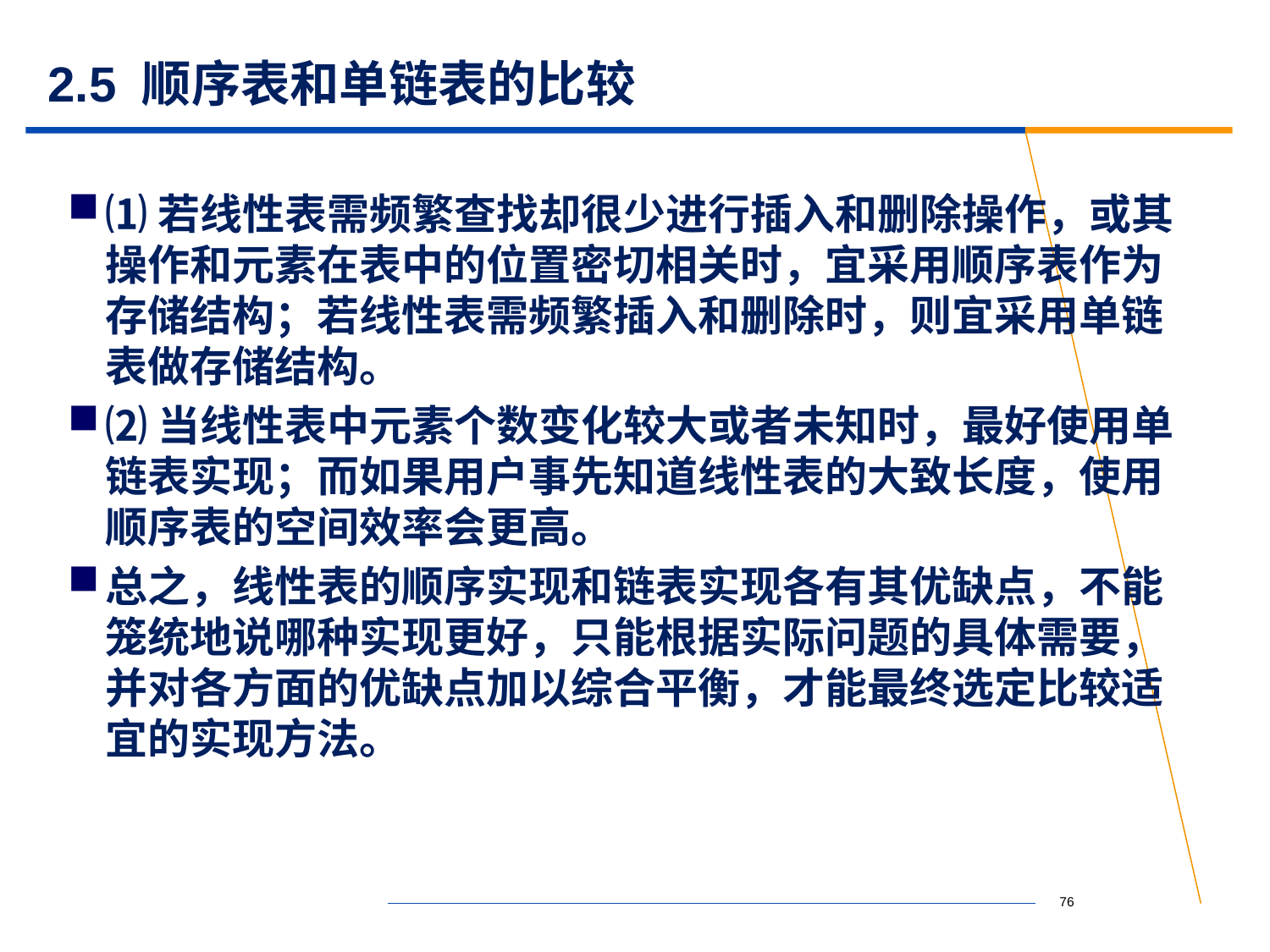

# 2.5 顺序表和单链表的比较
⑴若线性表需频繁查找却很少进行插入和删除操作，或其操作和元素在表中的位置密切相关时，宜采用顺序表作为存储结构；若线性表需频繁插入和删除时，则宜采用单链表做存储结构。
⑵当线性表中元素个数变化较大或者未知时，最好使用单链表实现；而如果用户事先知道线性表的大致长度，使用顺序表的空间效率会更高。
总之，线性表的顺序实现和链表实现各有其优缺点，不能笼统地说哪种实现更好，只能根据实际问题的具体需要，并对各方面的优缺点加以综合平衡，才能最终选定比较适宜的实现方法。